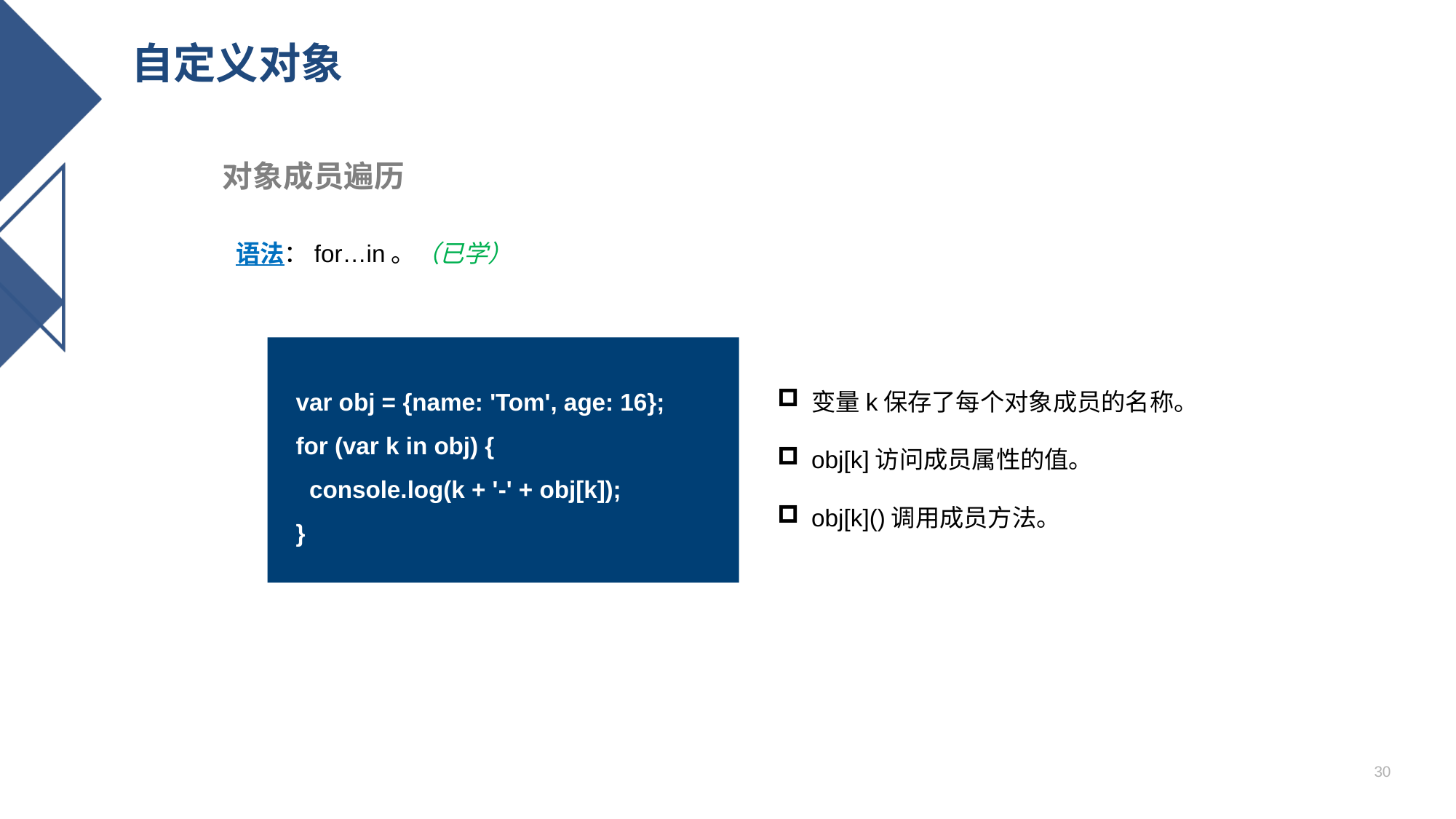

# 自定义对象
对象成员遍历
语法：for…in。（已学）

var obj = {name: 'Tom', age: 16};
for (var k in obj) {
  console.log(k + '-' + obj[k]);
}
变量k保存了每个对象成员的名称。
obj[k]访问成员属性的值。
obj[k]()调用成员方法。
30